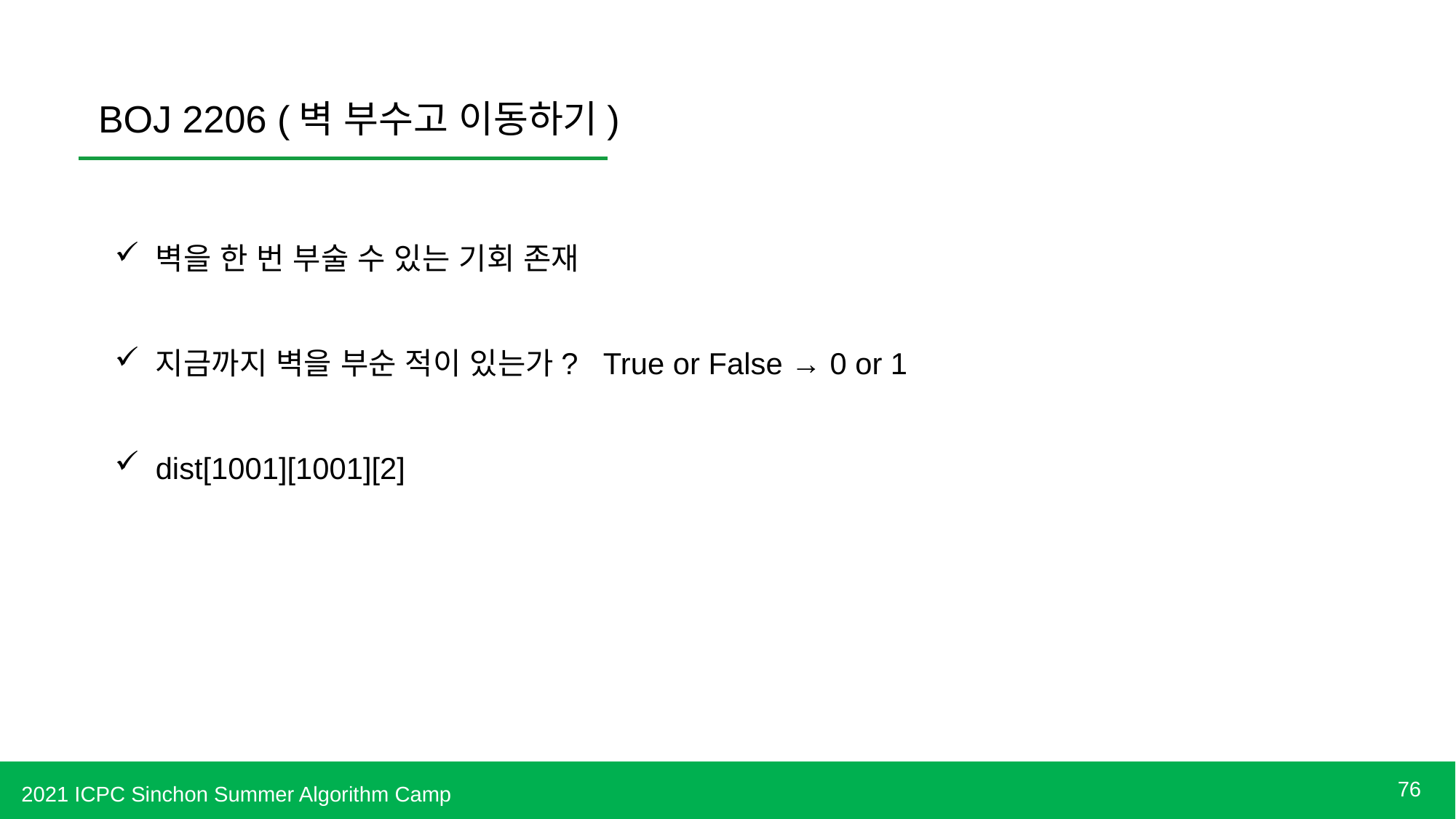

BOJ 2206 (벽 부수고 이동하기)
벽을 한 번 부술 수 있는 기회 존재
지금까지 벽을 부순 적이 있는가?   True or False → 0 or 1
dist[1001][1001][2]

76
2021 ICPC Sinchon Summer Algorithm Camp